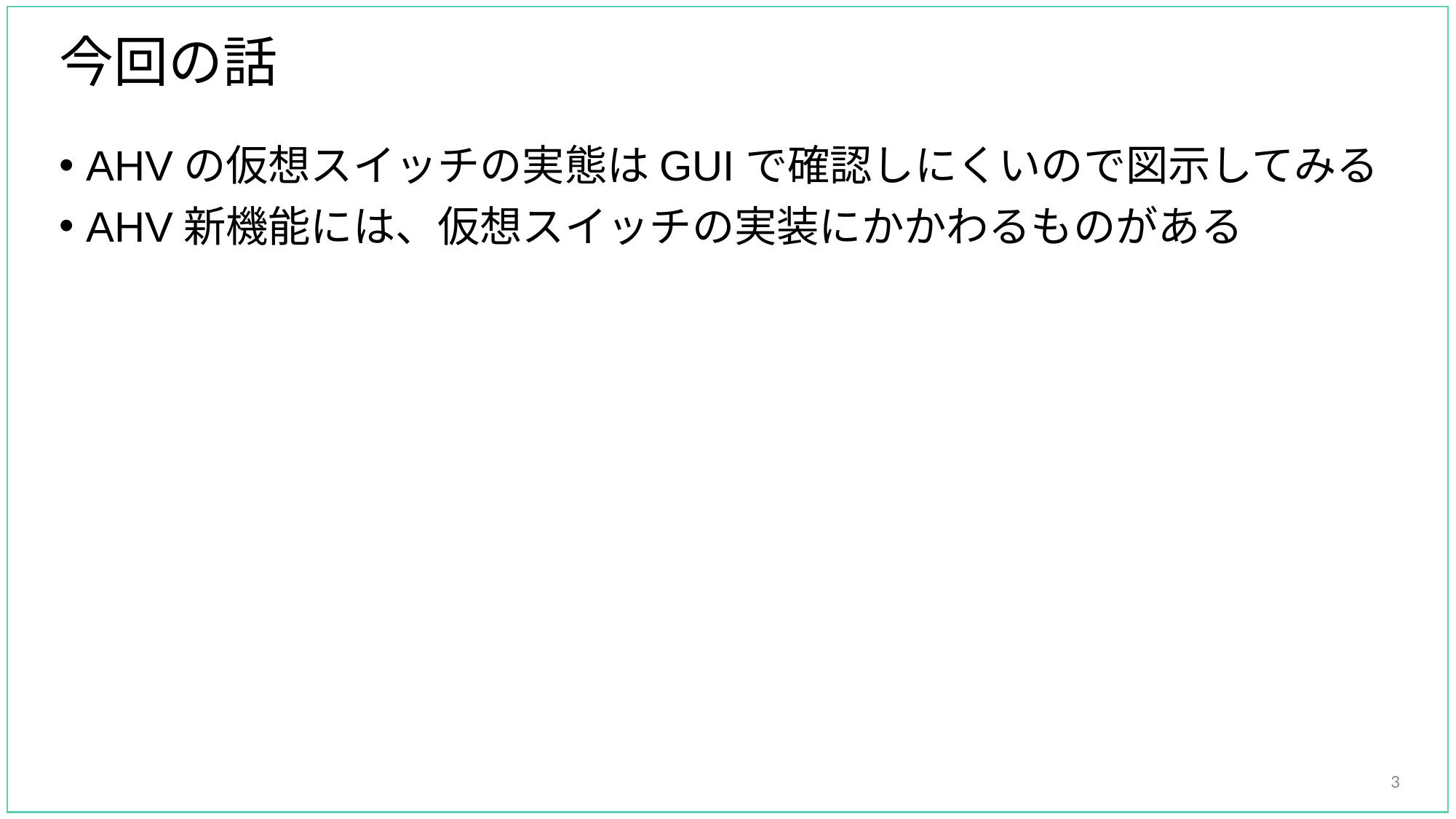

# 今回の話
AHVの仮想スイッチの実態はGUIで確認しにくいので図示してみる
AHV新機能には、仮想スイッチの実装にかかわるものがある
3